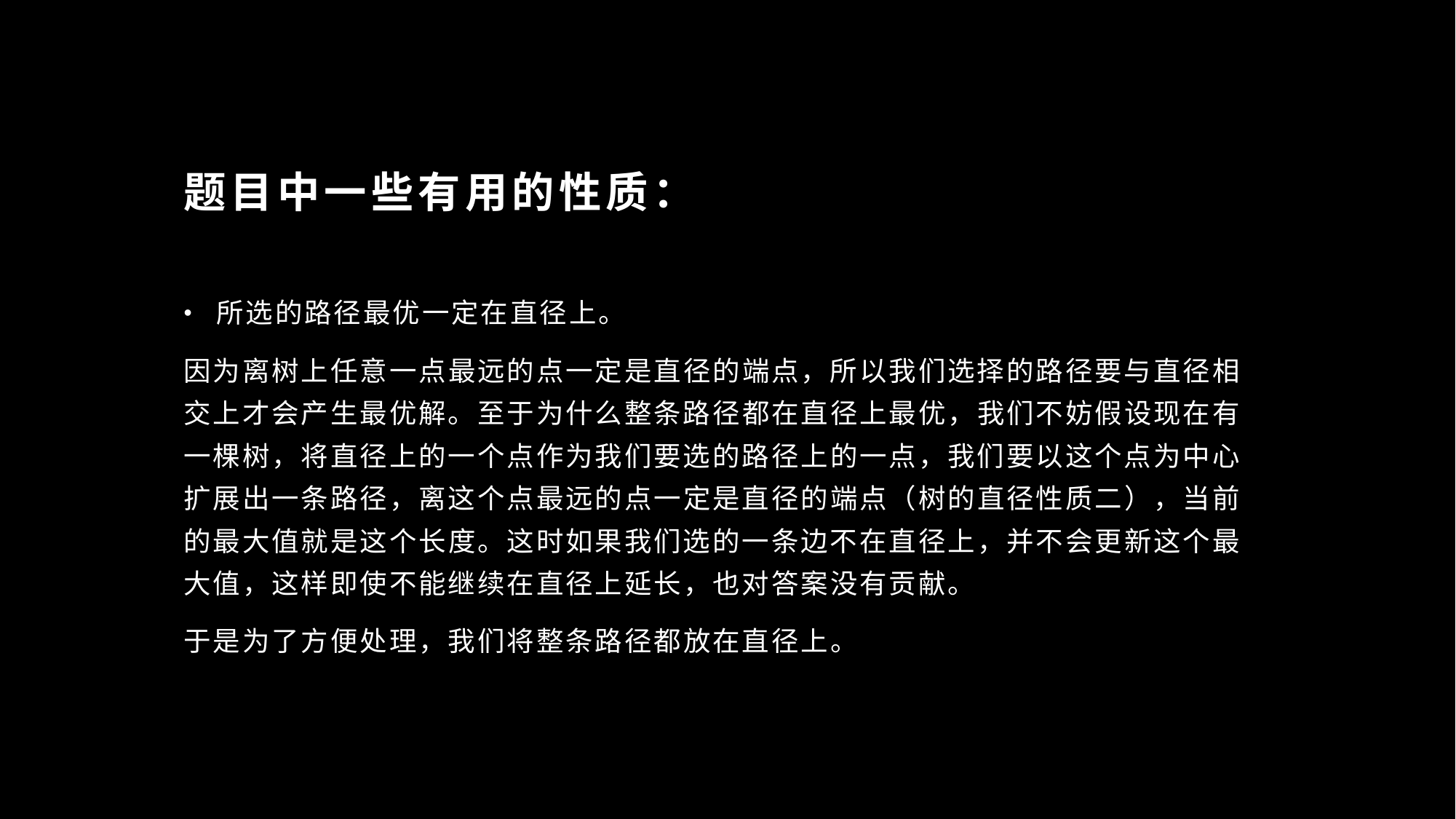

# 题目中一些有用的性质：
所选的路径最优一定在直径上。
因为离树上任意一点最远的点一定是直径的端点，所以我们选择的路径要与直径相交上才会产生最优解。至于为什么整条路径都在直径上最优，我们不妨假设现在有一棵树，将直径上的一个点作为我们要选的路径上的一点，我们要以这个点为中心扩展出一条路径，离这个点最远的点一定是直径的端点（树的直径性质二），当前的最大值就是这个长度。这时如果我们选的一条边不在直径上，并不会更新这个最大值，这样即使不能继续在直径上延长，也对答案没有贡献。
于是为了方便处理，我们将整条路径都放在直径上。